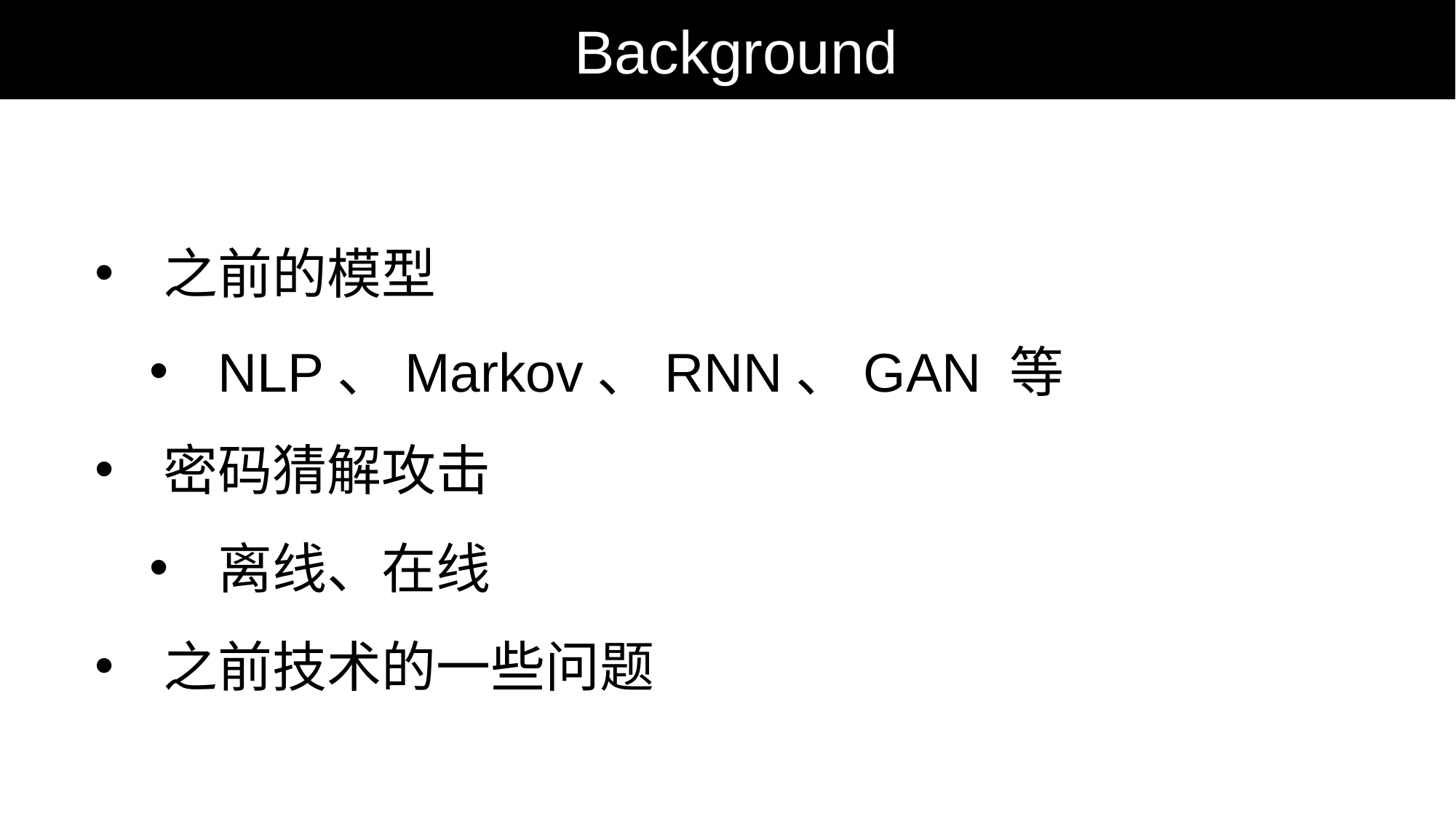

Background
之前的模型
NLP、Markov、RNN、GAN 等
密码猜解攻击
离线、在线
之前技术的一些问题